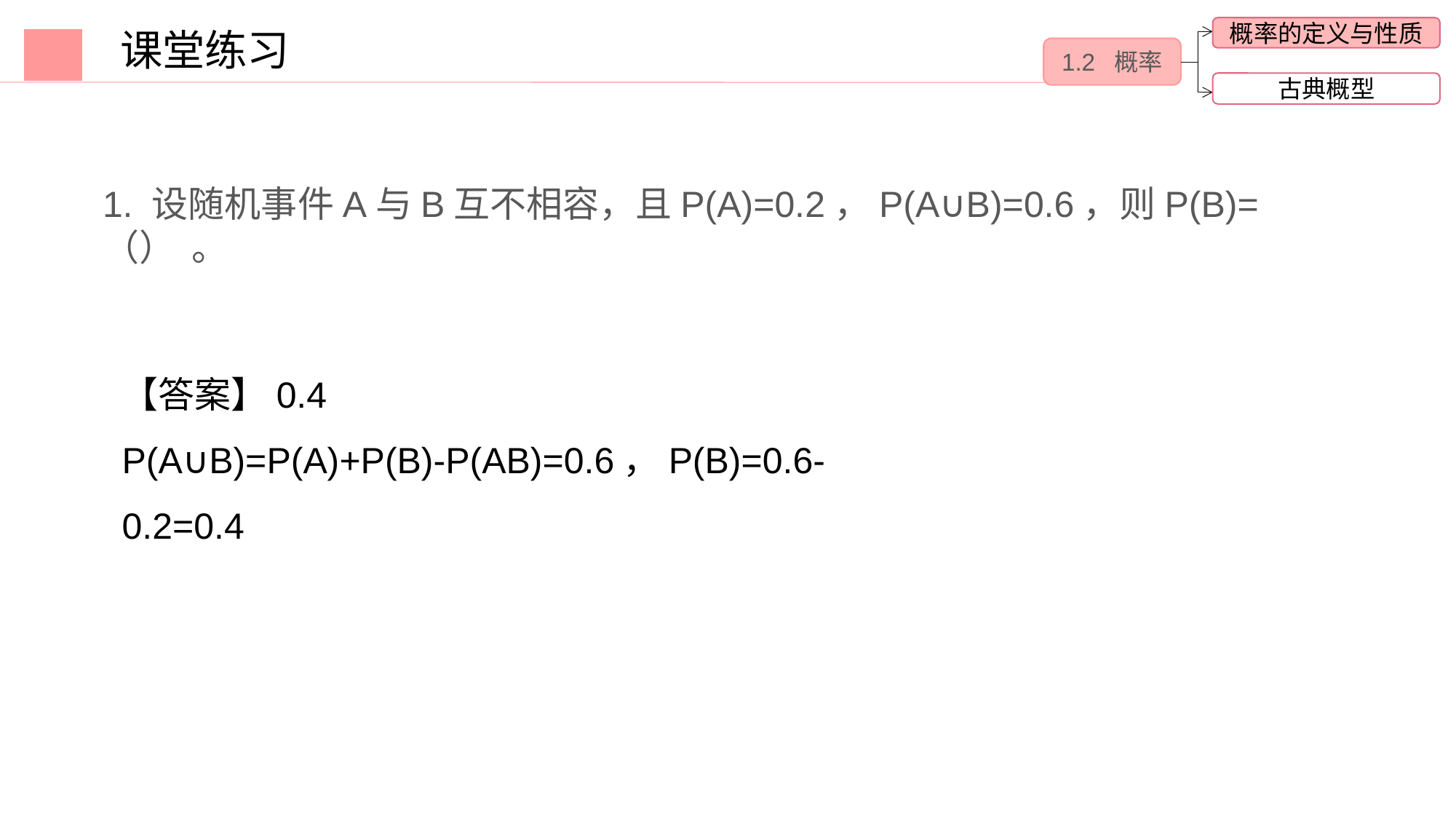

课堂练习
概率的定义与性质

1.2  概率
古典概型

1. 设随机事件A与B互不相容，且P(A)=0.2，P(A∪B)=0.6，则P(B)=（）  。
【答案】0.4
P(A∪B)=P(A)+P(B)-P(AB)=0.6，P(B)=0.6-0.2=0.4